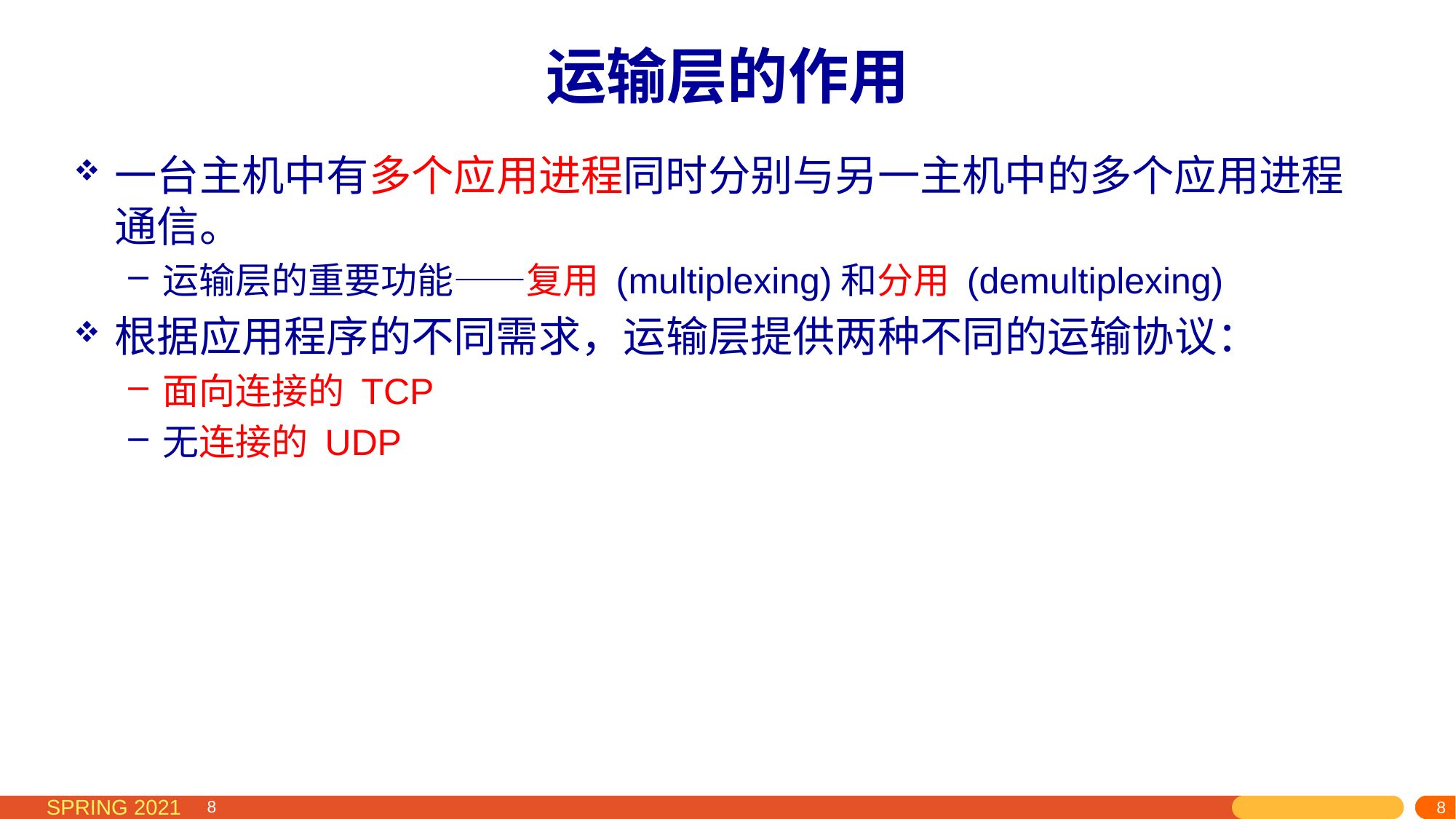

# 运输层的作用
一台主机中有多个应用进程同时分别与另一主机中的多个应用进程通信。
运输层的重要功能——复用 (multiplexing)和分用 (demultiplexing)
根据应用程序的不同需求，运输层提供两种不同的运输协议：
面向连接的 TCP
无连接的 UDP